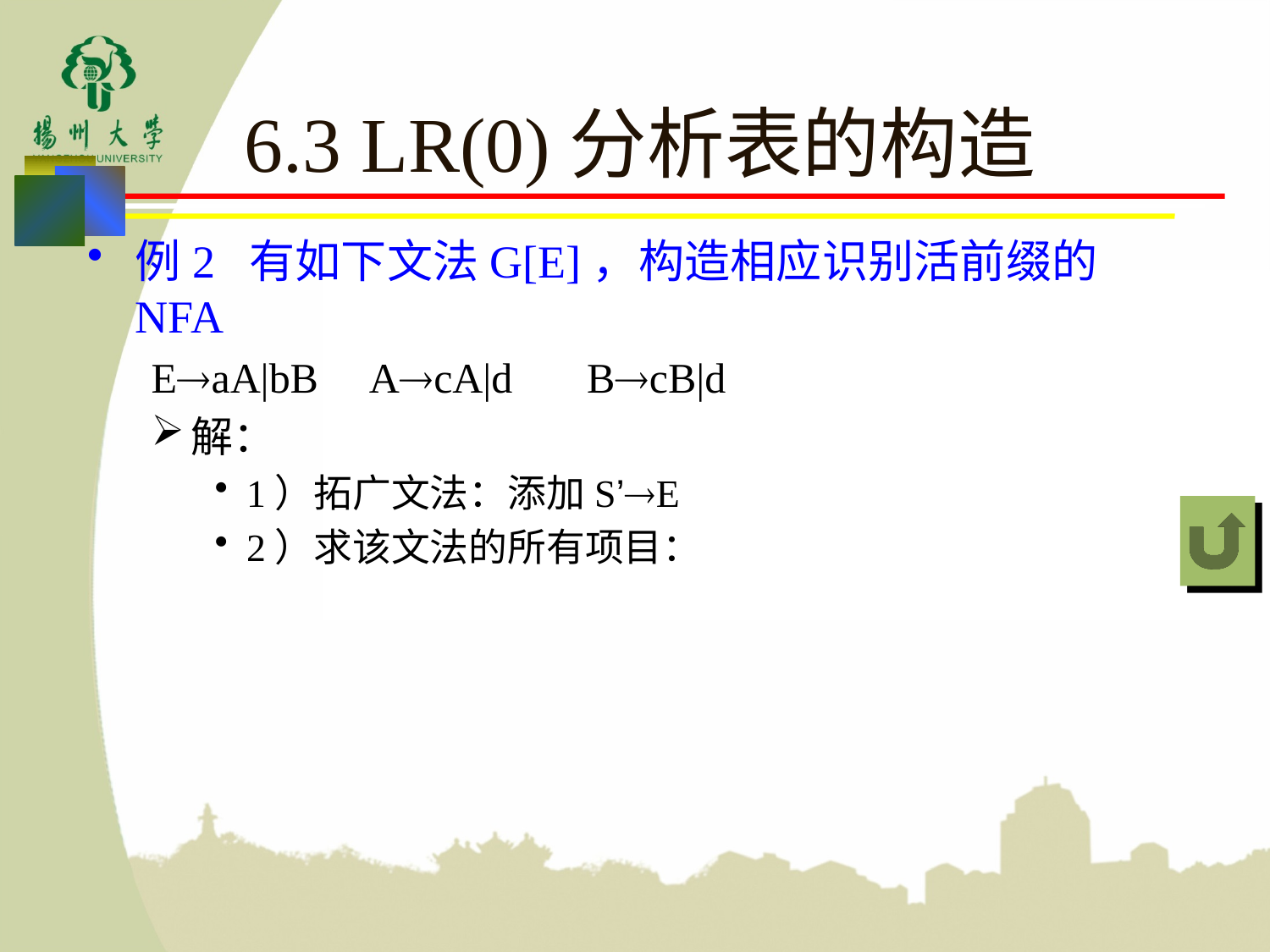

# 6.3 LR(0)分析表的构造
例2  有如下文法G[E]，构造相应识别活前缀的NFA
E→aA|bB     A→cA|d       B→cB|d
解：
1）拓广文法：添加S’→E
2）求该文法的所有项目：

40